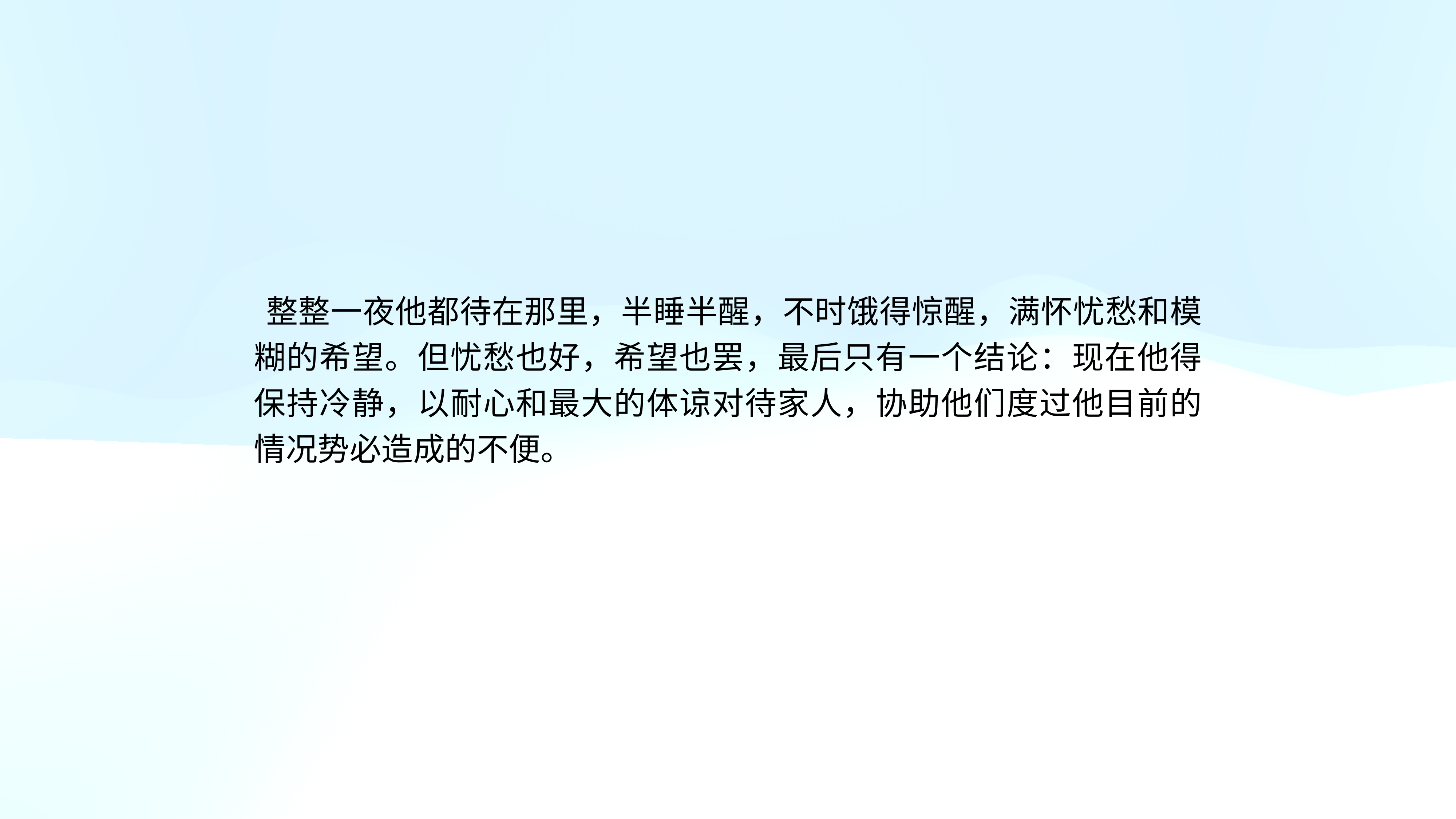

整整一夜他都待在那里，半睡半醒，不时饿得惊醒，满怀忧愁和模糊的希望。但忧愁也好，希望也罢，最后只有一个结论：现在他得保持冷静，以耐心和最大的体谅对待家人，协助他们度过他目前的情况势必造成的不便。